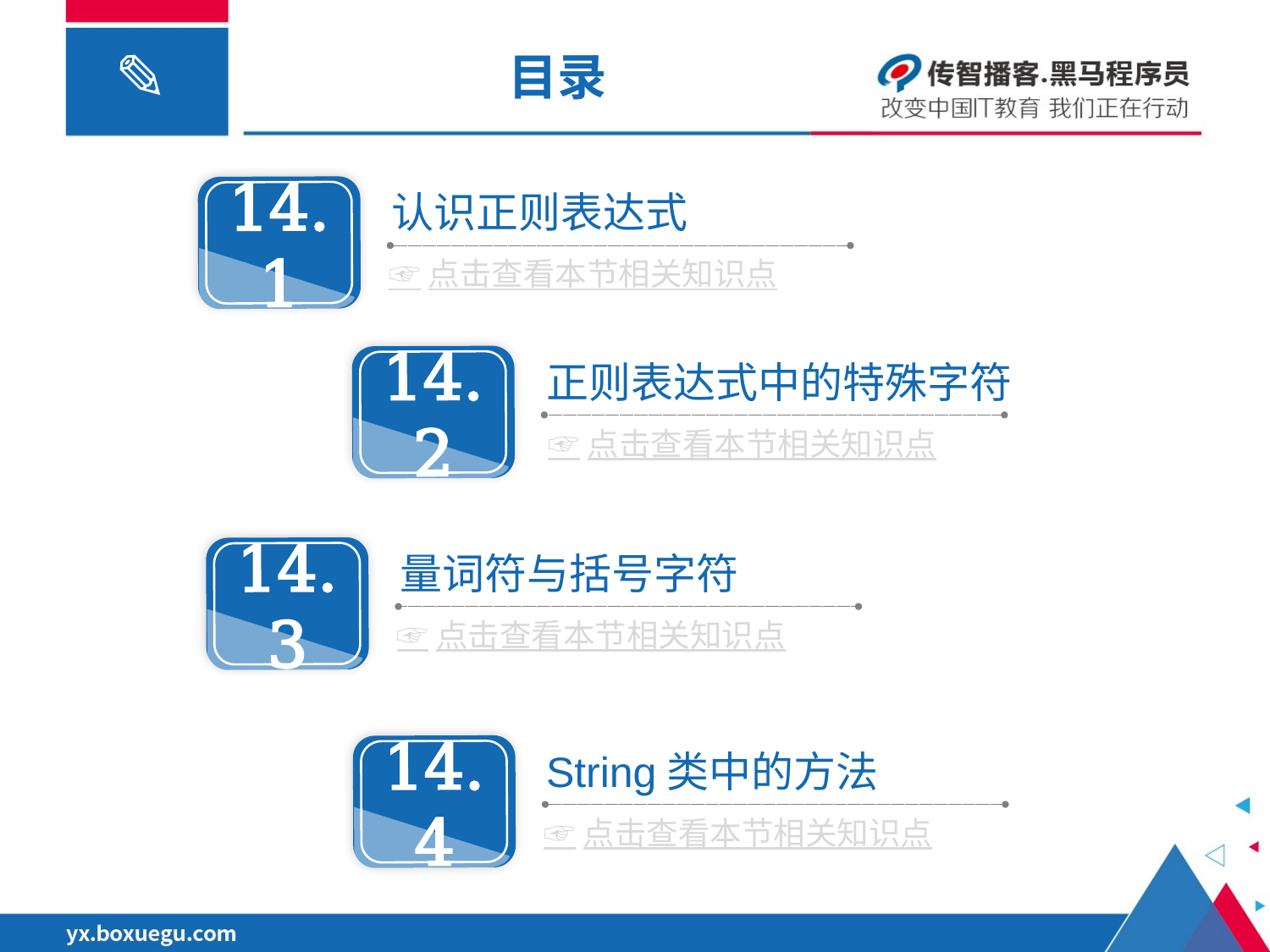

# 目录
14.1

认识正则表达式
☞点击查看本节相关知识点
14.2

正则表达式中的特殊字符
☞点击查看本节相关知识点
14.3

量词符与括号字符
☞点击查看本节相关知识点
14.4

String类中的方法
☞点击查看本节相关知识点